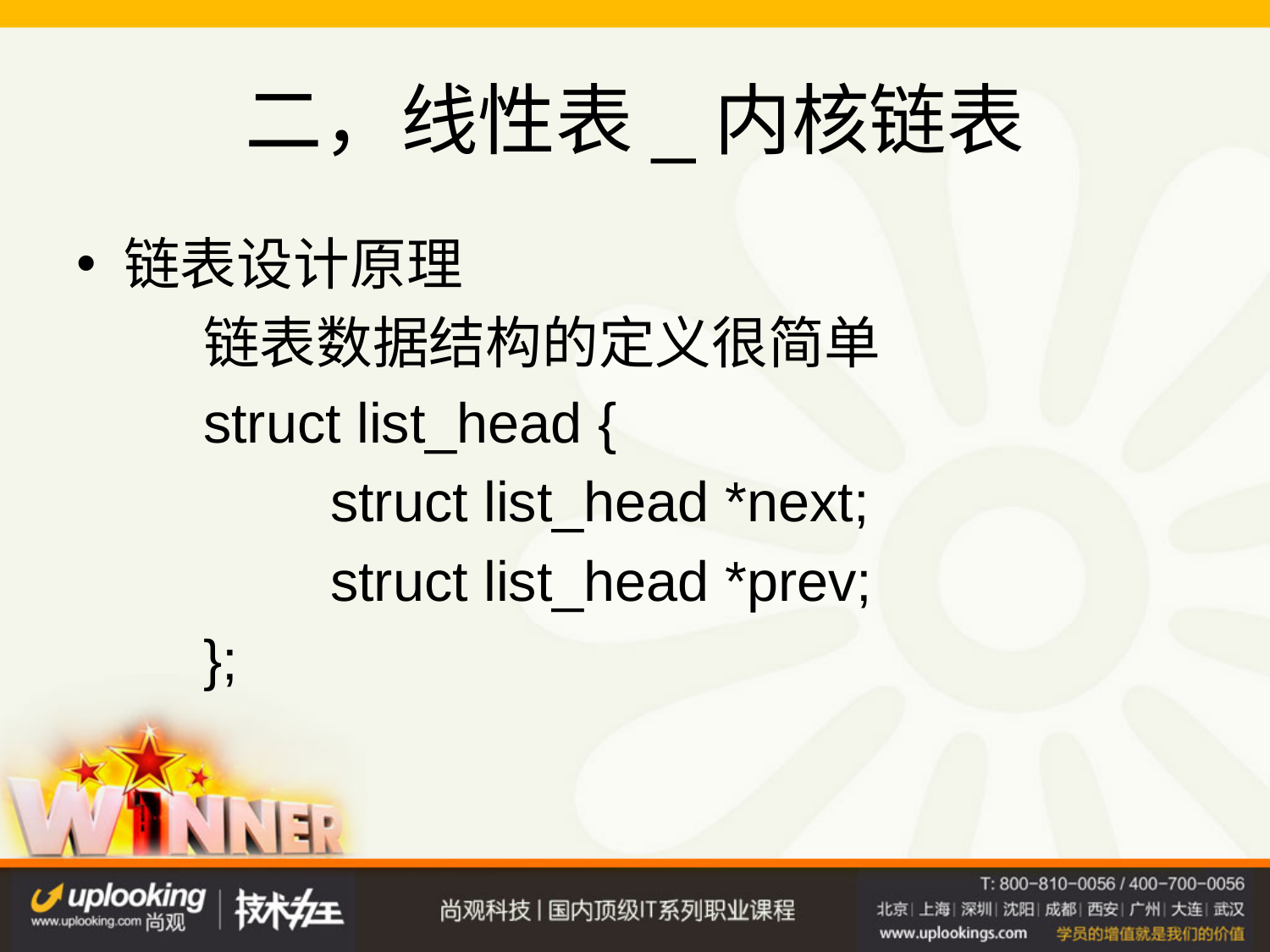

# 二，线性表_内核链表
链表设计原理
	链表数据结构的定义很简单
	struct list_head {
		struct list_head *next;
		struct list_head *prev;
	};